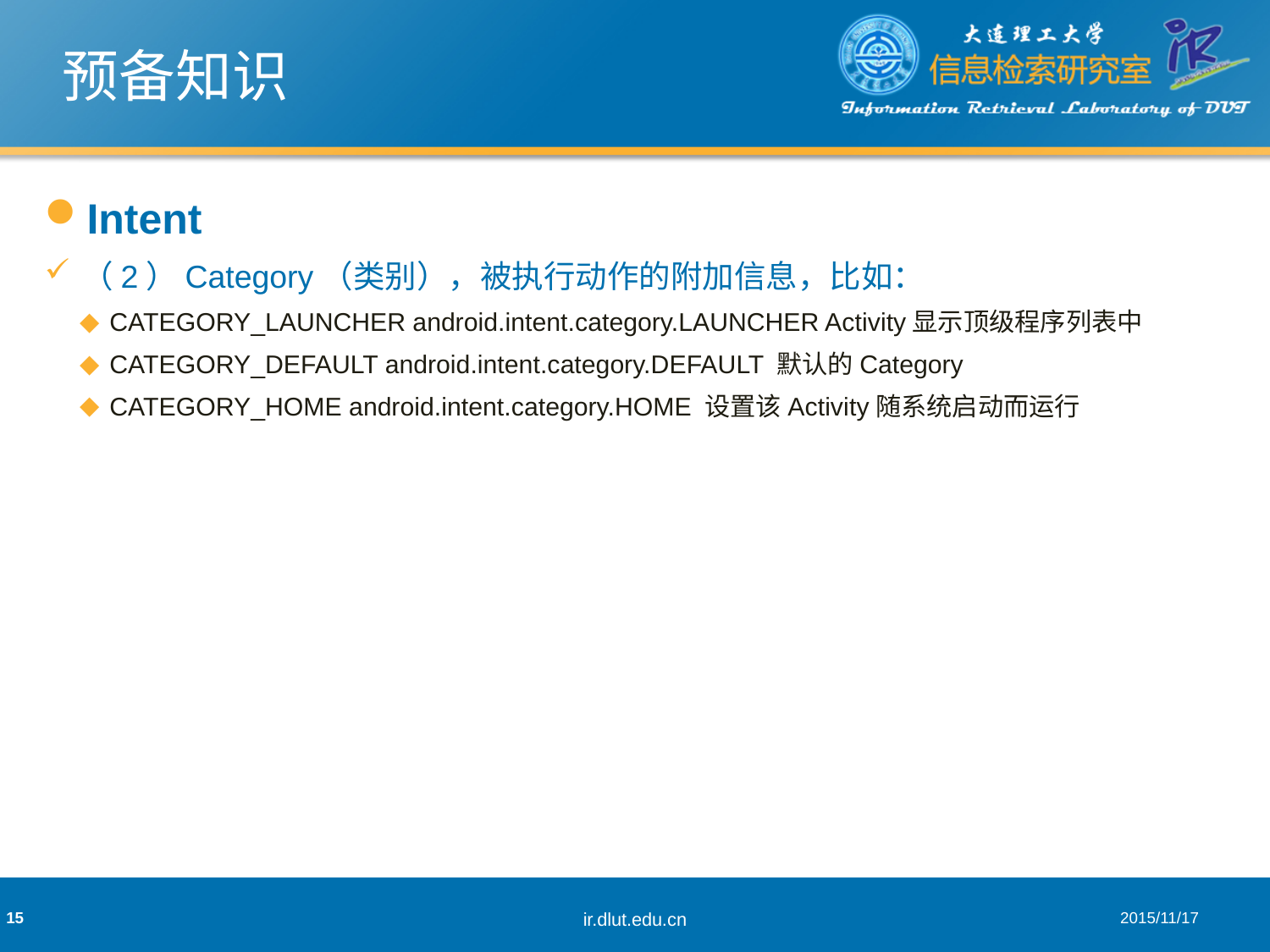

预备知识
Intent
（2）Category（类别），被执行动作的附加信息，比如：
CATEGORY_LAUNCHER android.intent.category.LAUNCHER Activity显示顶级程序列表中
CATEGORY_DEFAULT android.intent.category.DEFAULT 默认的Category
CATEGORY_HOME android.intent.category.HOME 设置该Activity随系统启动而运行